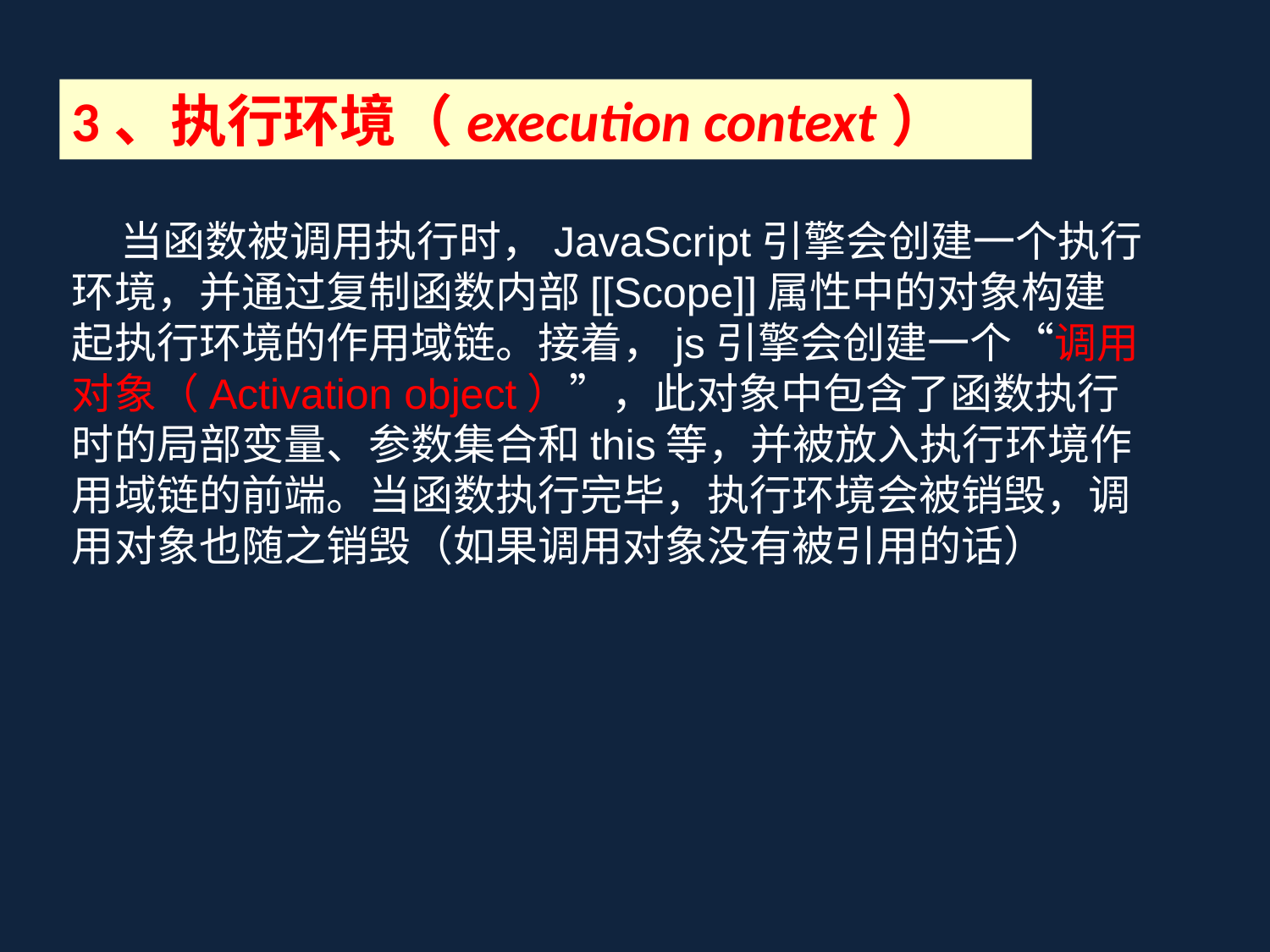

3、执行环境（execution context）
    当函数被调用执行时，JavaScript引擎会创建一个执行环境，并通过复制函数内部[[Scope]]属性中的对象构建起执行环境的作用域链。接着，js引擎会创建一个“调用对象（Activation object）”，此对象中包含了函数执行时的局部变量、参数集合和this等，并被放入执行环境作用域链的前端。当函数执行完毕，执行环境会被销毁，调用对象也随之销毁（如果调用对象没有被引用的话）